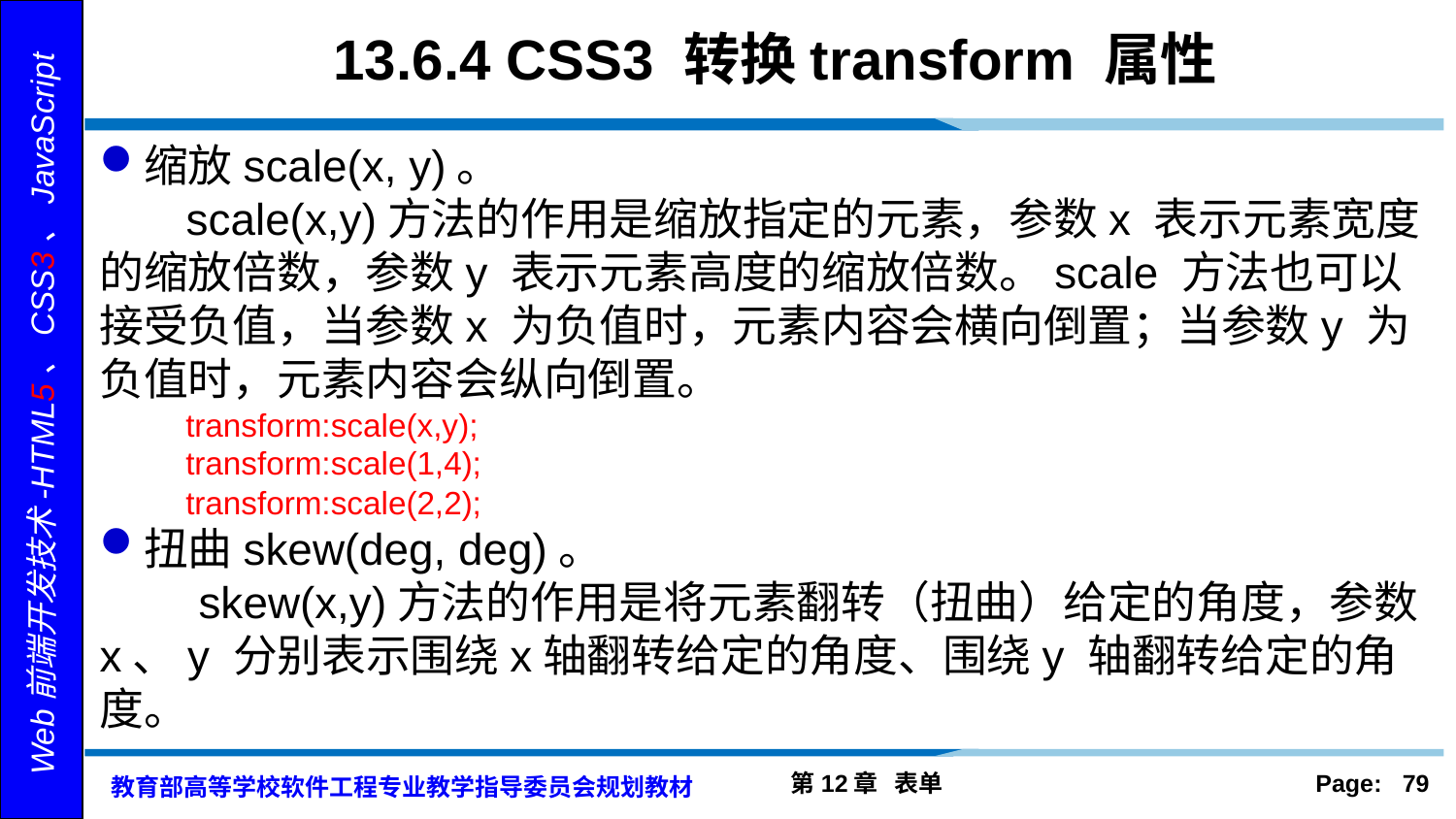

# 13.6.4 CSS3 转换transform 属性
缩放scale(x, y)。
       scale(x,y)方法的作用是缩放指定的元素，参数x 表示元素宽度的缩放倍数，参数y 表示元素高度的缩放倍数。scale 方法也可以接受负值，当参数x 为负值时，元素内容会横向倒置；当参数y 为负值时，元素内容会纵向倒置。
transform:scale(x,y);
transform:scale(1,4);
transform:scale(2,2);
扭曲skew(deg, deg)。
        skew(x,y)方法的作用是将元素翻转（扭曲）给定的角度，参数x、y 分别表示围绕x轴翻转给定的角度、围绕y 轴翻转给定的角度。